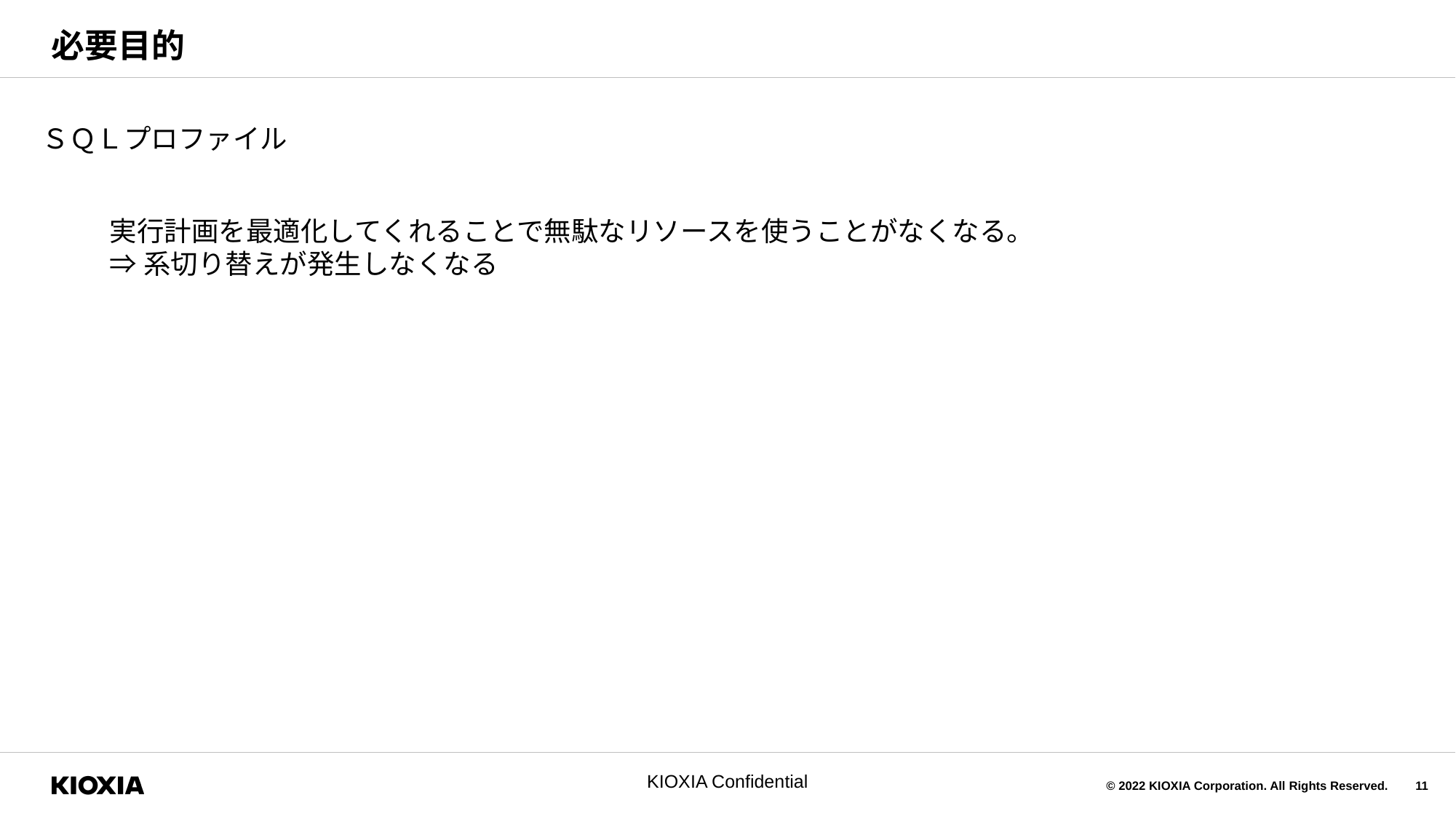

# 必要目的
ＳＱＬプロファイル
実行計画を最適化してくれることで無駄なリソースを使うことがなくなる。
⇒系切り替えが発生しなくなる
KIOXIA Confidential